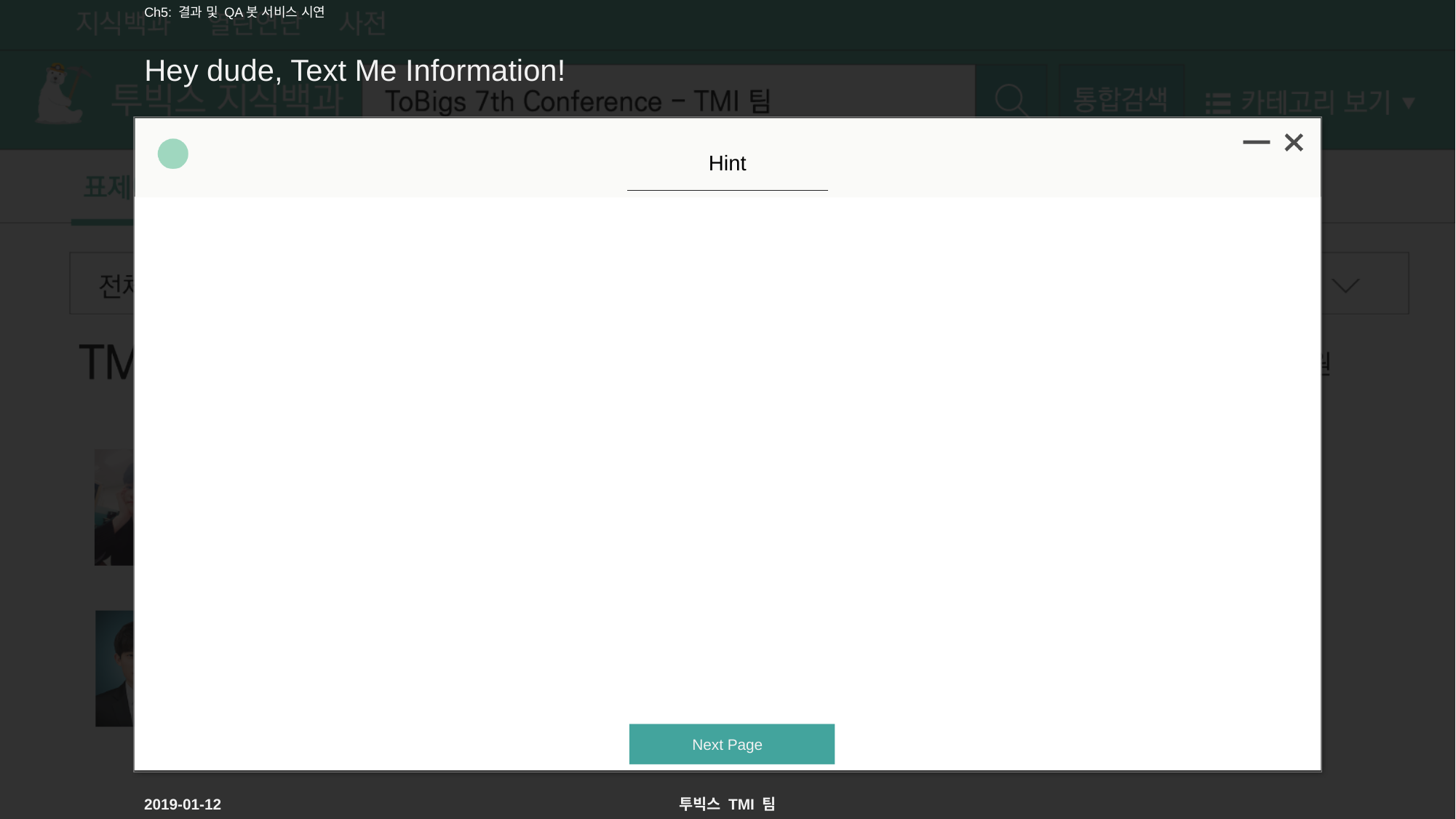

Ch5: 결과 및 QA봇 서비스 시연
# Hey dude, Text Me Information!
Hint